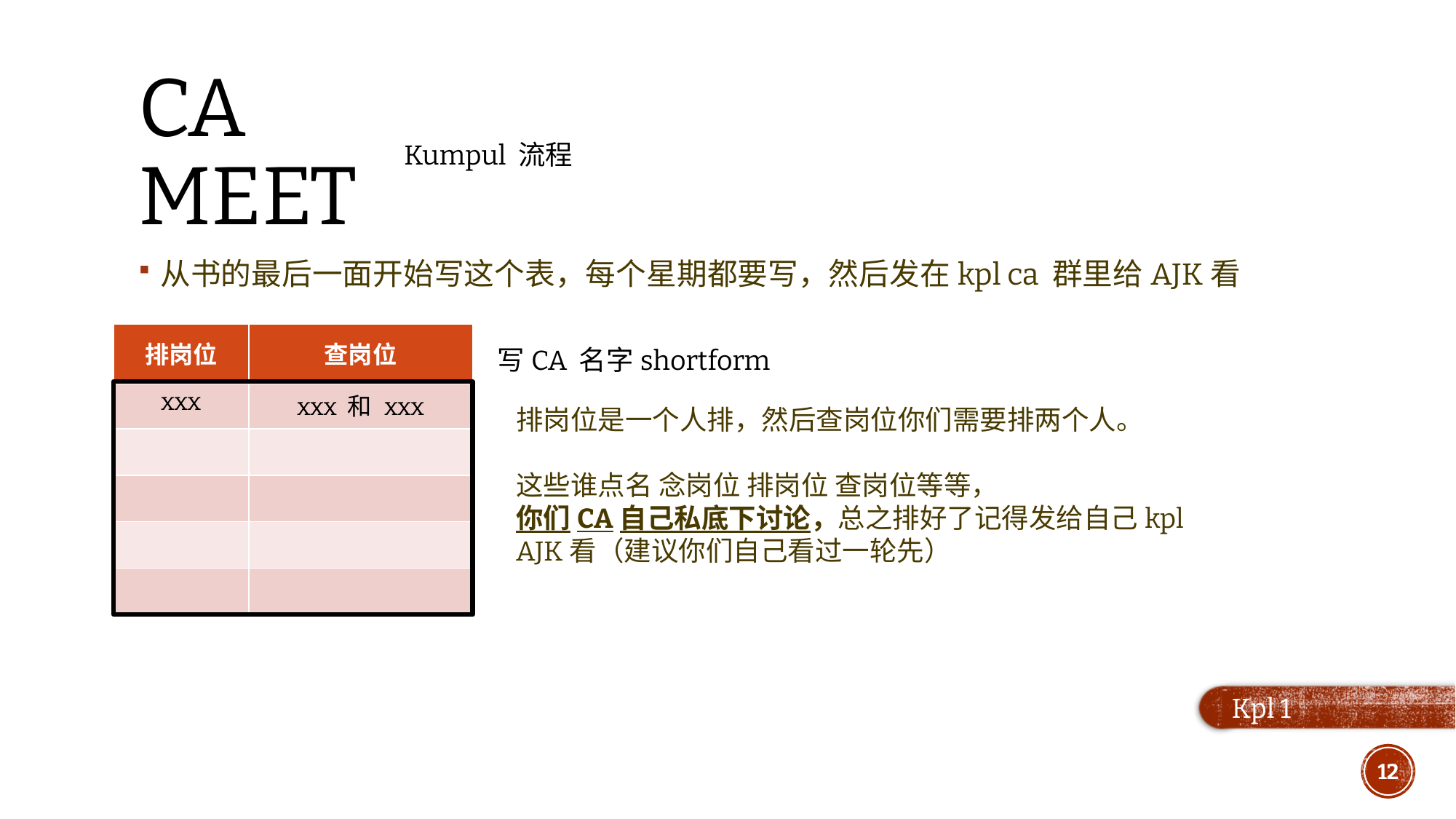

# Ca meet
Kumpul 流程
从书的最后一面开始写这个表，每个星期都要写，然后发在kpl ca 群里给AJK看
| 排岗位 | 查岗位 |
| --- | --- |
| xxx | xxx 和 xxx |
|  |  |
|  |  |
|  |  |
|  |  |
写CA 名字shortform

排岗位是一个人排，然后查岗位你们需要排两个人。

这些谁点名 念岗位 排岗位 查岗位等等，
你们CA自己私底下讨论，总之排好了记得发给自己kpl AJK看（建议你们自己看过一轮先）

Kpl 1
12